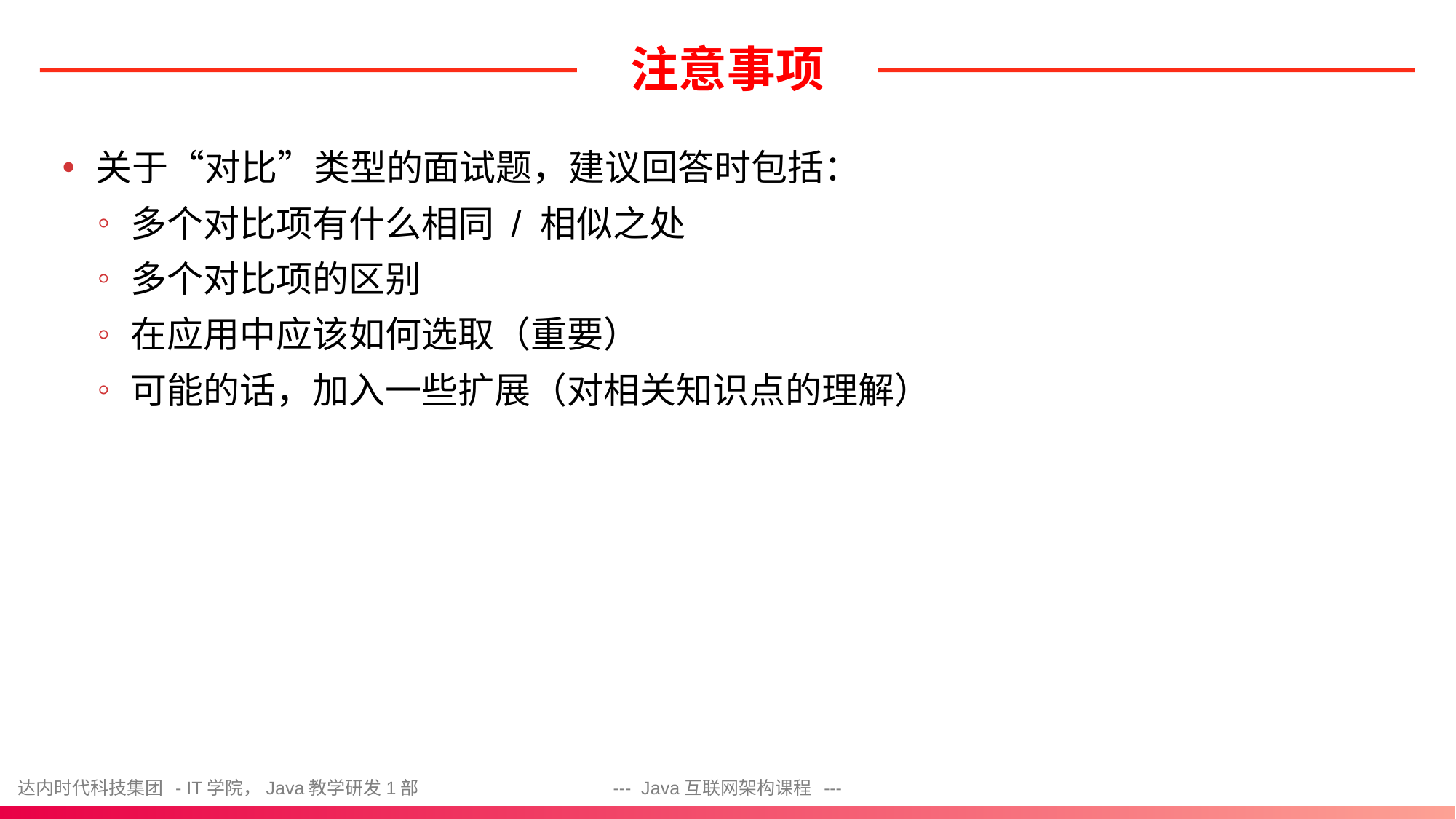

关于“对比”类型的面试题，建议回答时包括：
多个对比项有什么相同 / 相似之处
多个对比项的区别
在应用中应该如何选取（重要）
可能的话，加入一些扩展（对相关知识点的理解）